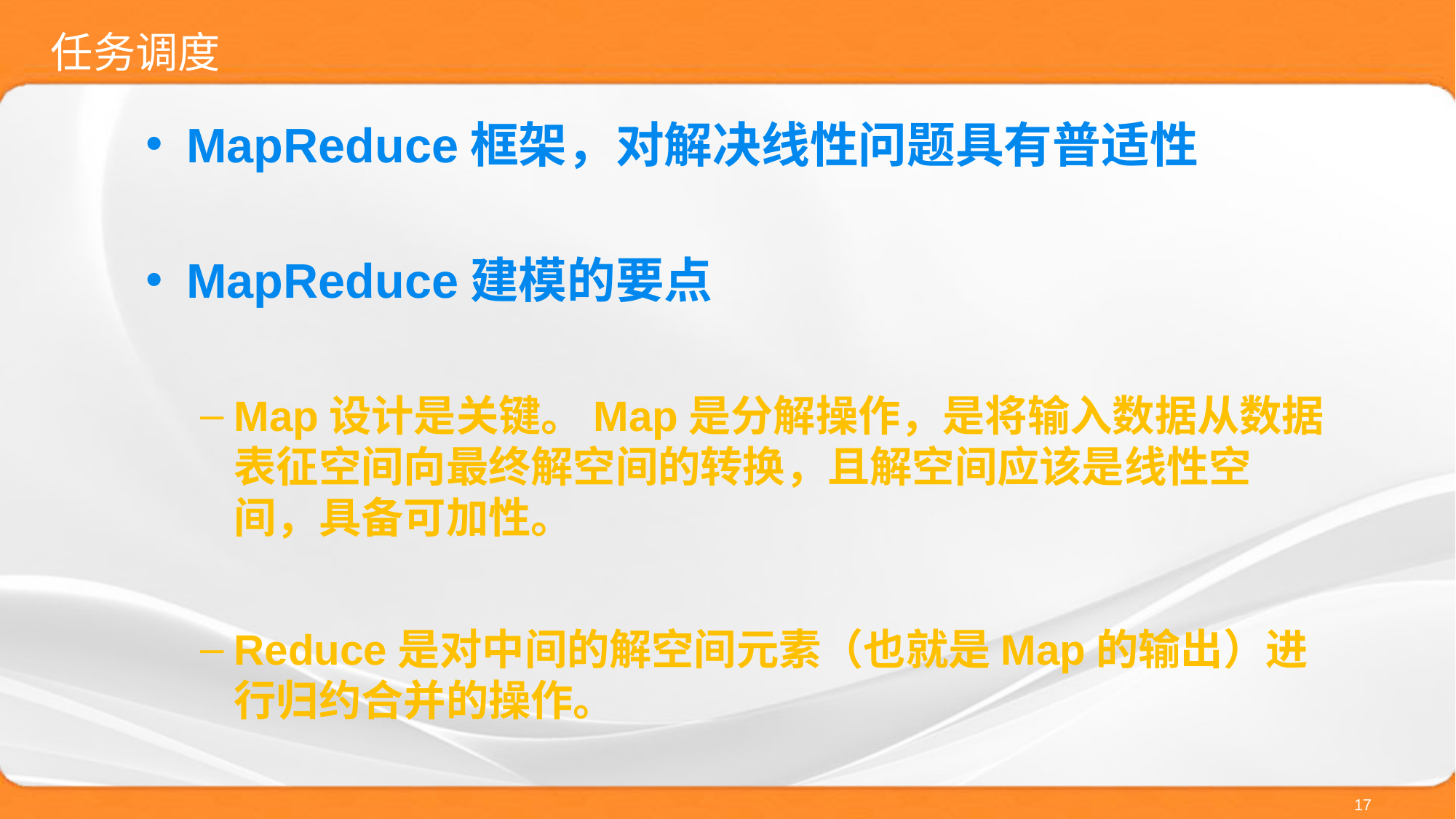

# 任务调度
MapReduce框架，对解决线性问题具有普适性

MapReduce建模的要点

Map设计是关键。Map是分解操作，是将输入数据从数据表征空间向最终解空间的转换，且解空间应该是线性空间，具备可加性。

Reduce是对中间的解空间元素（也就是Map的输出）进行归约合并的操作。
17